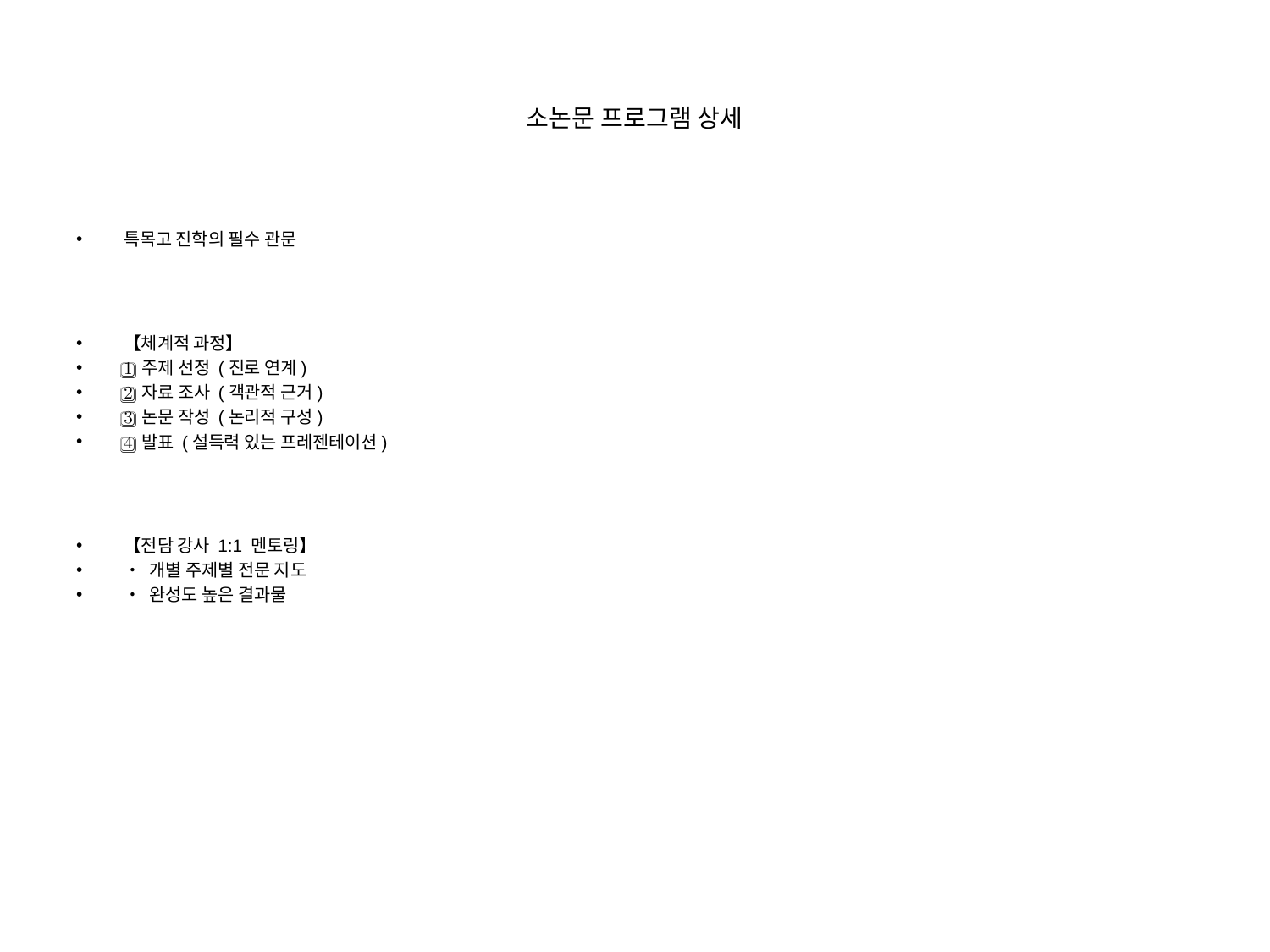

# 소논문 프로그램 상세
특목고 진학의 필수 관문

【체계적 과정】
1️⃣ 주제 선정 (진로 연계)
2️⃣ 자료 조사 (객관적 근거)
3️⃣ 논문 작성 (논리적 구성)
4️⃣ 발표 (설득력 있는 프레젠테이션)

【전담 강사 1:1 멘토링】
• 개별 주제별 전문 지도
• 완성도 높은 결과물